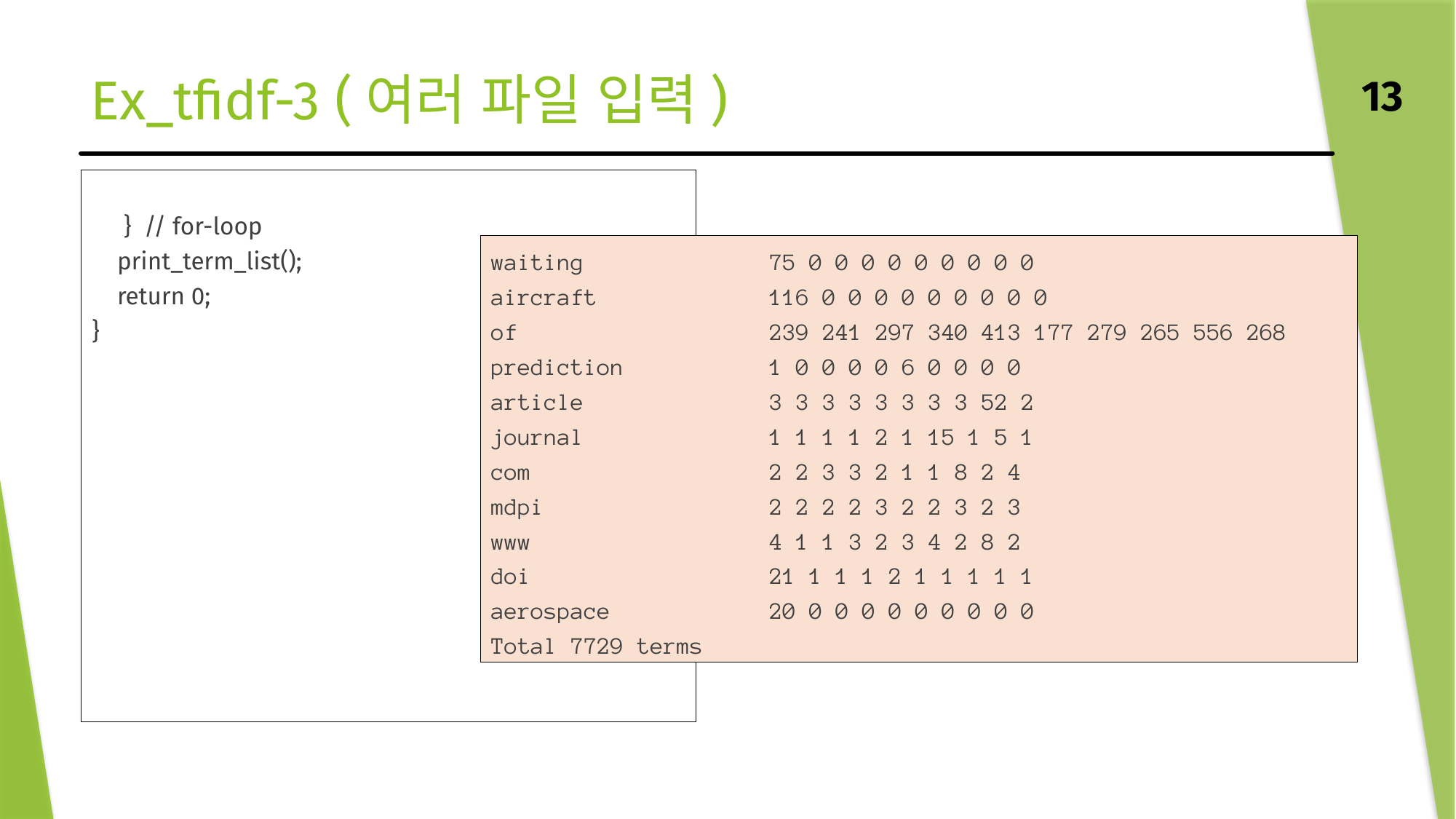

# Ex_tfidf-3 (여러 파일 입력)
13

     }  // for-loop
    print_term_list();
    return 0;
}
waiting              75 0 0 0 0 0 0 0 0 0
aircraft             116 0 0 0 0 0 0 0 0 0
of                   239 241 297 340 413 177 279 265 556 268
prediction           1 0 0 0 0 6 0 0 0 0
article              3 3 3 3 3 3 3 3 52 2
journal              1 1 1 1 2 1 15 1 5 1
com                  2 2 3 3 2 1 1 8 2 4
mdpi                 2 2 2 2 3 2 2 3 2 3
www                  4 1 1 3 2 3 4 2 8 2
doi                  21 1 1 1 2 1 1 1 1 1
aerospace            20 0 0 0 0 0 0 0 0 0
Total 7729 terms